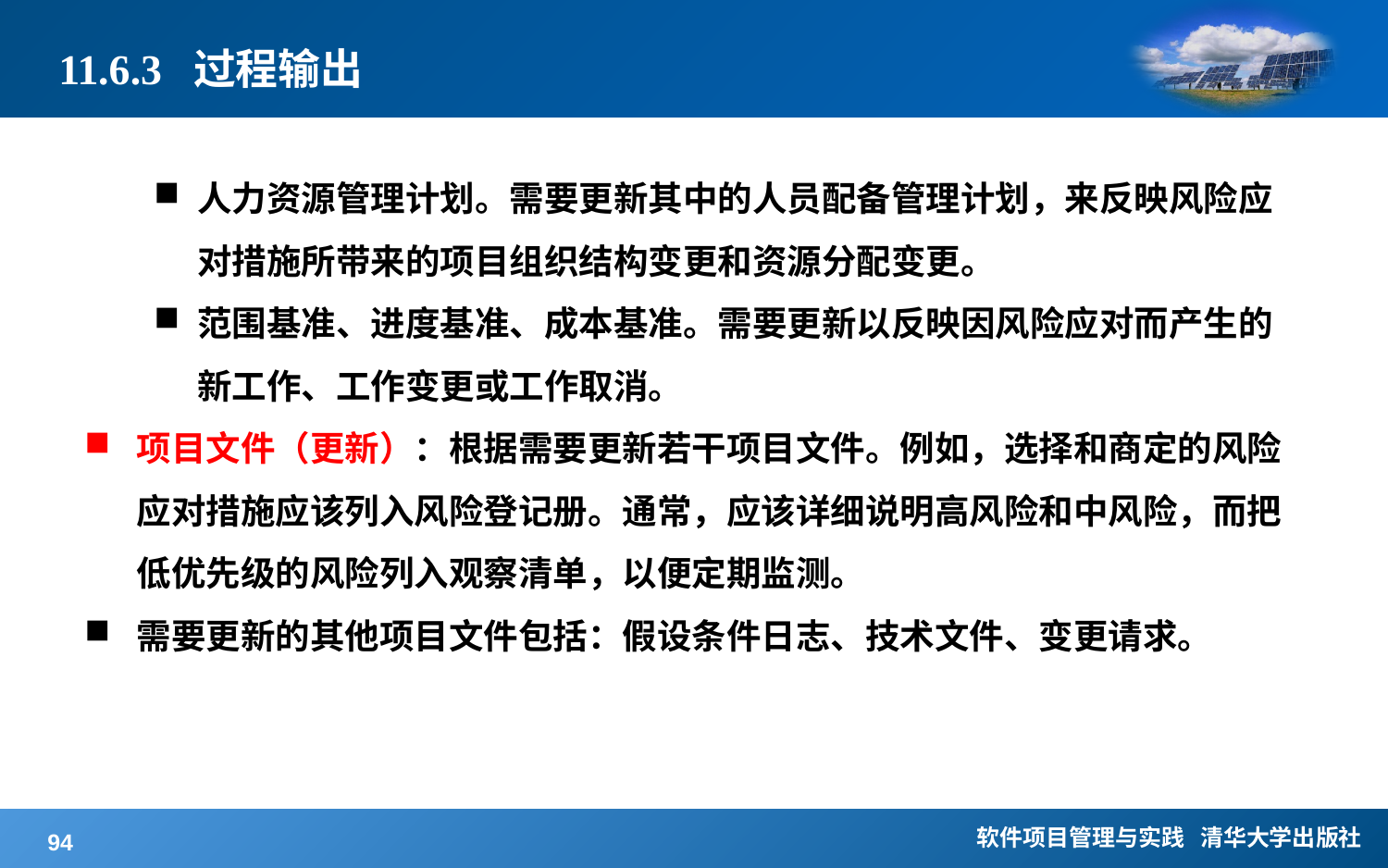

# 11.6.3  过程输出
人力资源管理计划。需要更新其中的人员配备管理计划，来反映风险应对措施所带来的项目组织结构变更和资源分配变更。
范围基准、进度基准、成本基准。需要更新以反映因风险应对而产生的新工作、工作变更或工作取消。
项目文件（更新）：根据需要更新若干项目文件。例如，选择和商定的风险应对措施应该列入风险登记册。通常，应该详细说明高风险和中风险，而把低优先级的风险列入观察清单，以便定期监测。
需要更新的其他项目文件包括：假设条件日志、技术文件、变更请求。